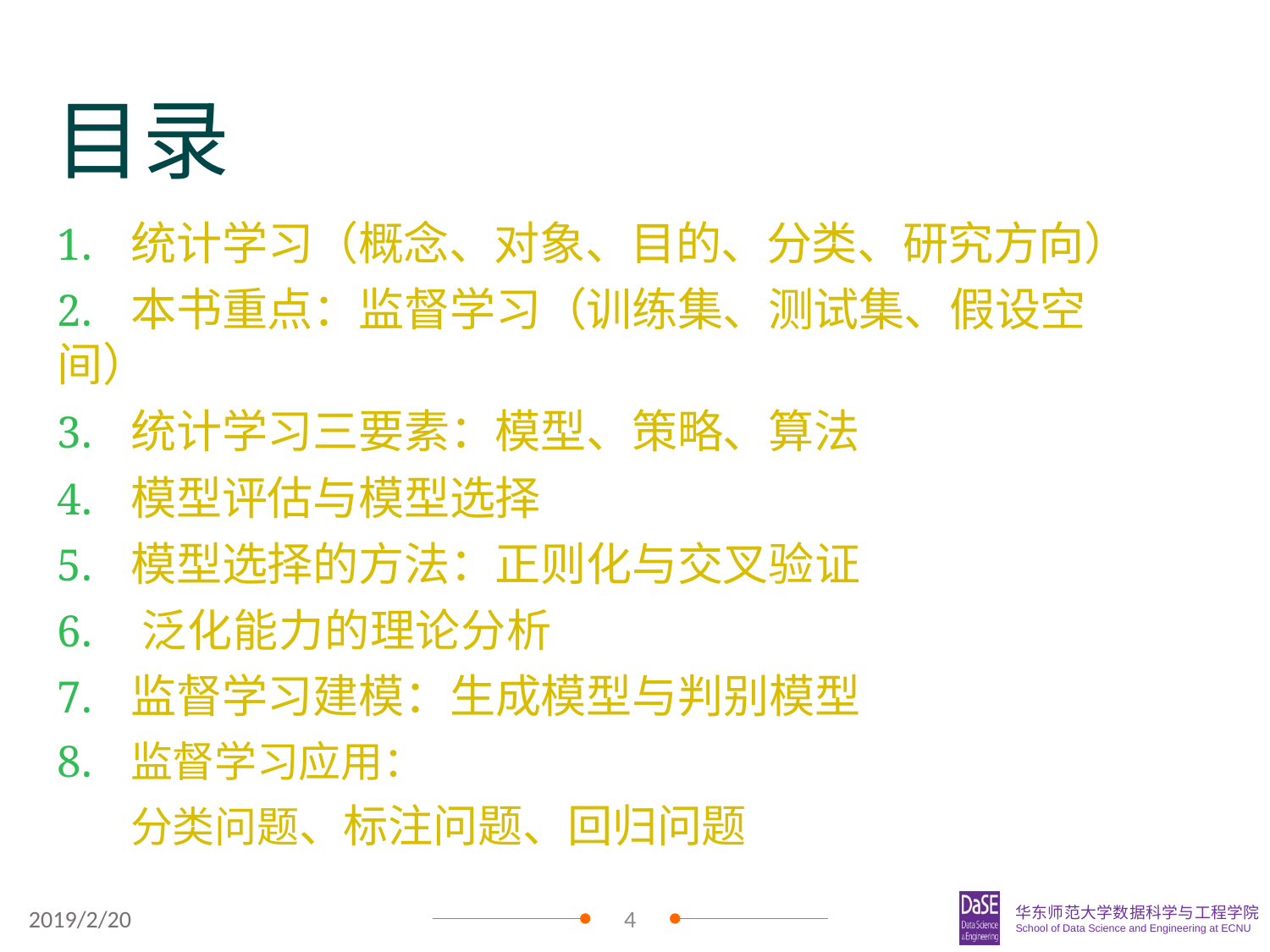

目录
1.	统计学习（概念、对象、目的、分类、研究方向）
2.	本书重点：监督学习（训练集、测试集、假设空间）
3.	统计学习三要素：模型、策略、算法
4.	模型评估与模型选择
5.	模型选择的方法：正则化与交叉验证
6.	泛化能力的理论分析
7.	监督学习建模：生成模型与判别模型
8.	监督学习应用：
	分类问题、标注问题、回归问题